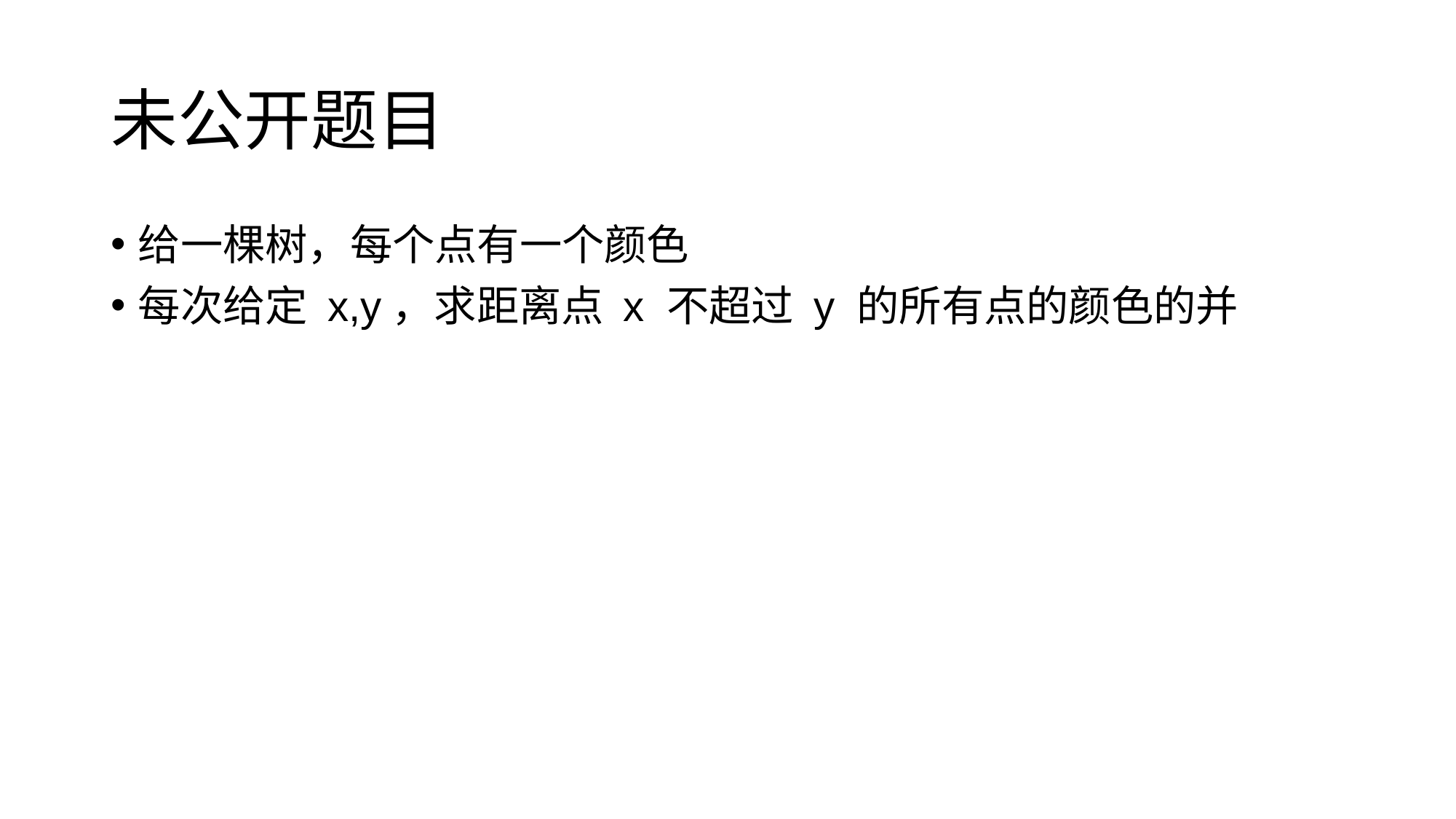

# 未公开题目
给一棵树，每个点有一个颜色
每次给定 x,y，求距离点 x 不超过 y 的所有点的颜色的并